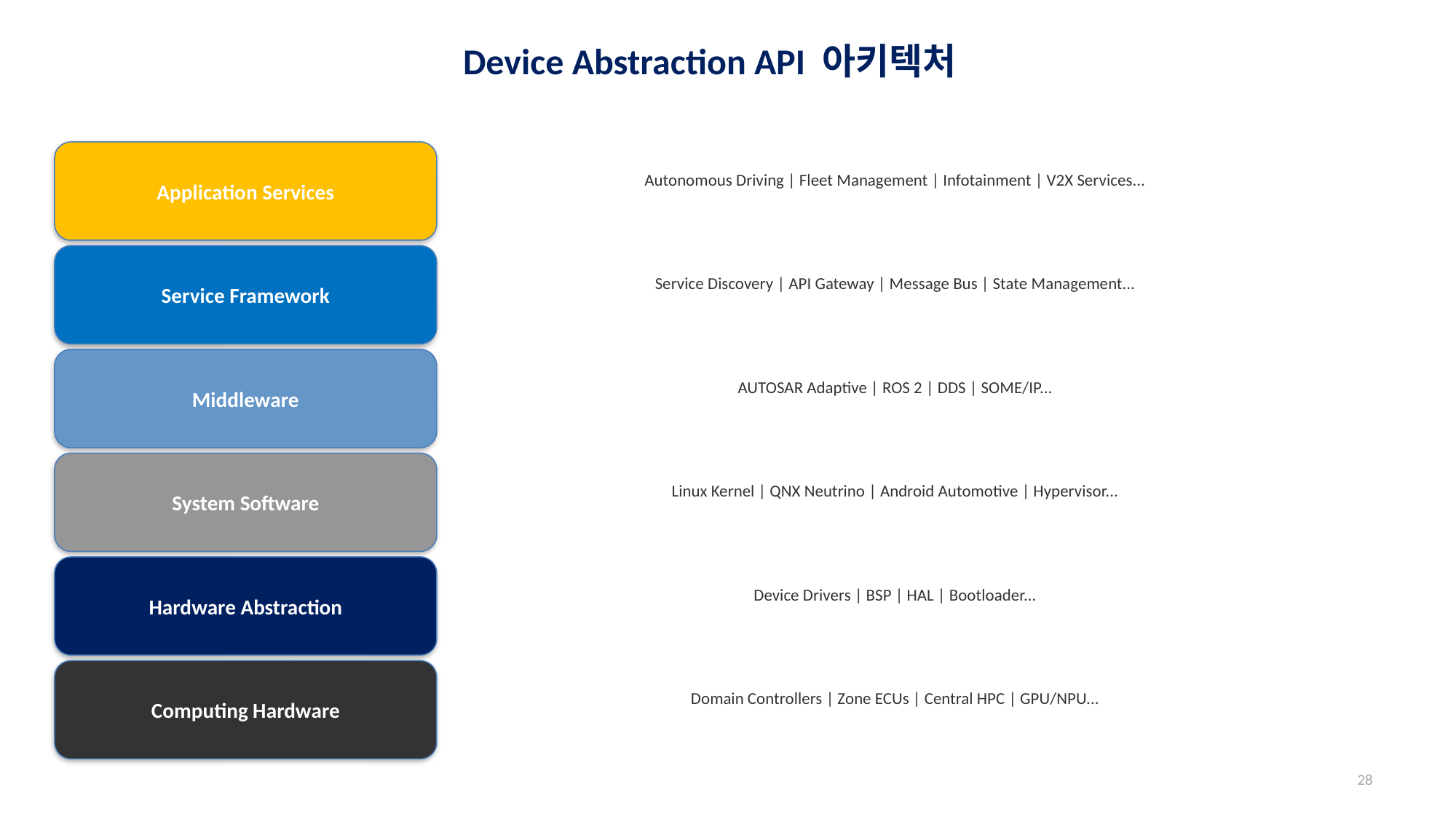

Device Abstraction API 아키텍처
#
Application Services
Autonomous Driving | Fleet Management | Infotainment | V2X Services...
Service Framework
Service Discovery | API Gateway | Message Bus | State Management...
Middleware
AUTOSAR Adaptive | ROS 2 | DDS | SOME/IP...
System Software
Linux Kernel | QNX Neutrino | Android Automotive | Hypervisor...
Hardware Abstraction
Device Drivers | BSP | HAL | Bootloader...
Computing Hardware
Domain Controllers | Zone ECUs | Central HPC | GPU/NPU...
28